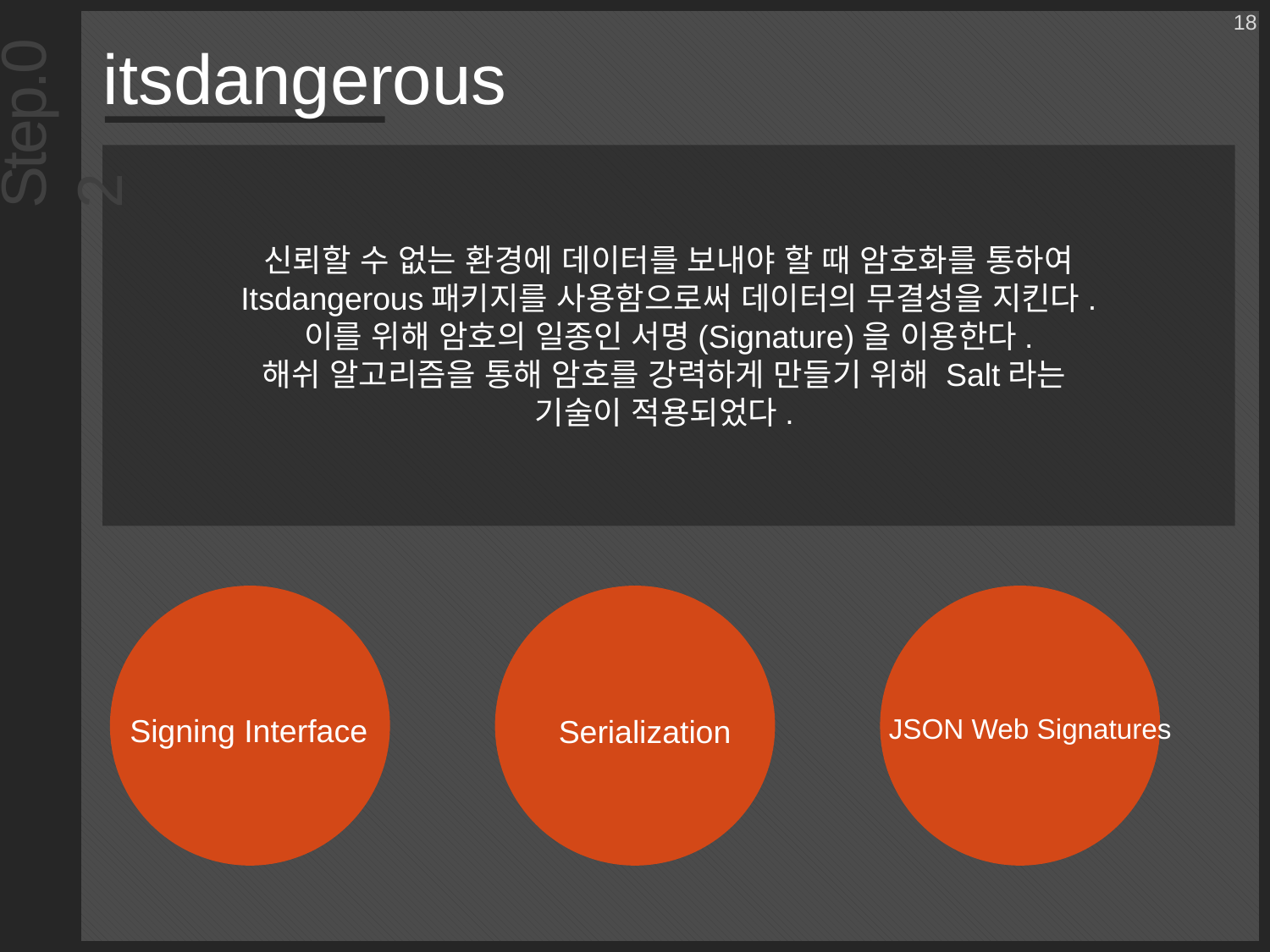

18

itsdangerous
Step.02

신뢰할 수 없는 환경에 데이터를 보내야 할 때 암호화를 통하여
Itsdangerous패키지를 사용함으로써 데이터의 무결성을 지킨다.
이를 위해 암호의 일종인 서명(Signature)을 이용한다.
해쉬 알고리즘을 통해 암호를 강력하게 만들기 위해 Salt라는
기술이 적용되었다.

Signing Interface
JSON Web Signatures
Serialization